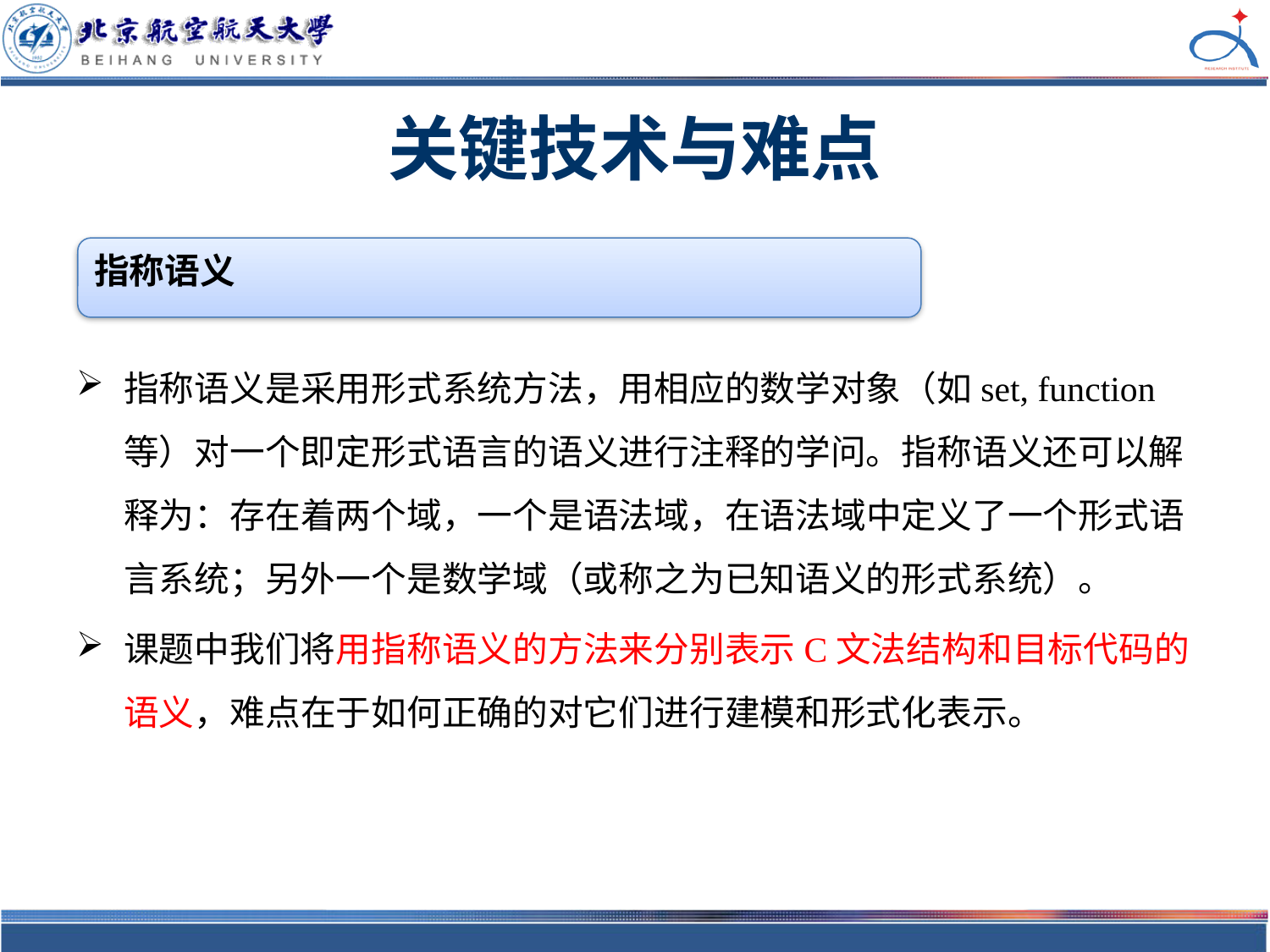

# 关键技术与难点

指称语义是采用形式系统方法，用相应的数学对象（如set, function等）对一个即定形式语言的语义进行注释的学问。指称语义还可以解释为：存在着两个域，一个是语法域，在语法域中定义了一个形式语言系统；另外一个是数学域（或称之为已知语义的形式系统）。
课题中我们将用指称语义的方法来分别表示C文法结构和目标代码的语义，难点在于如何正确的对它们进行建模和形式化表示。

指称语义